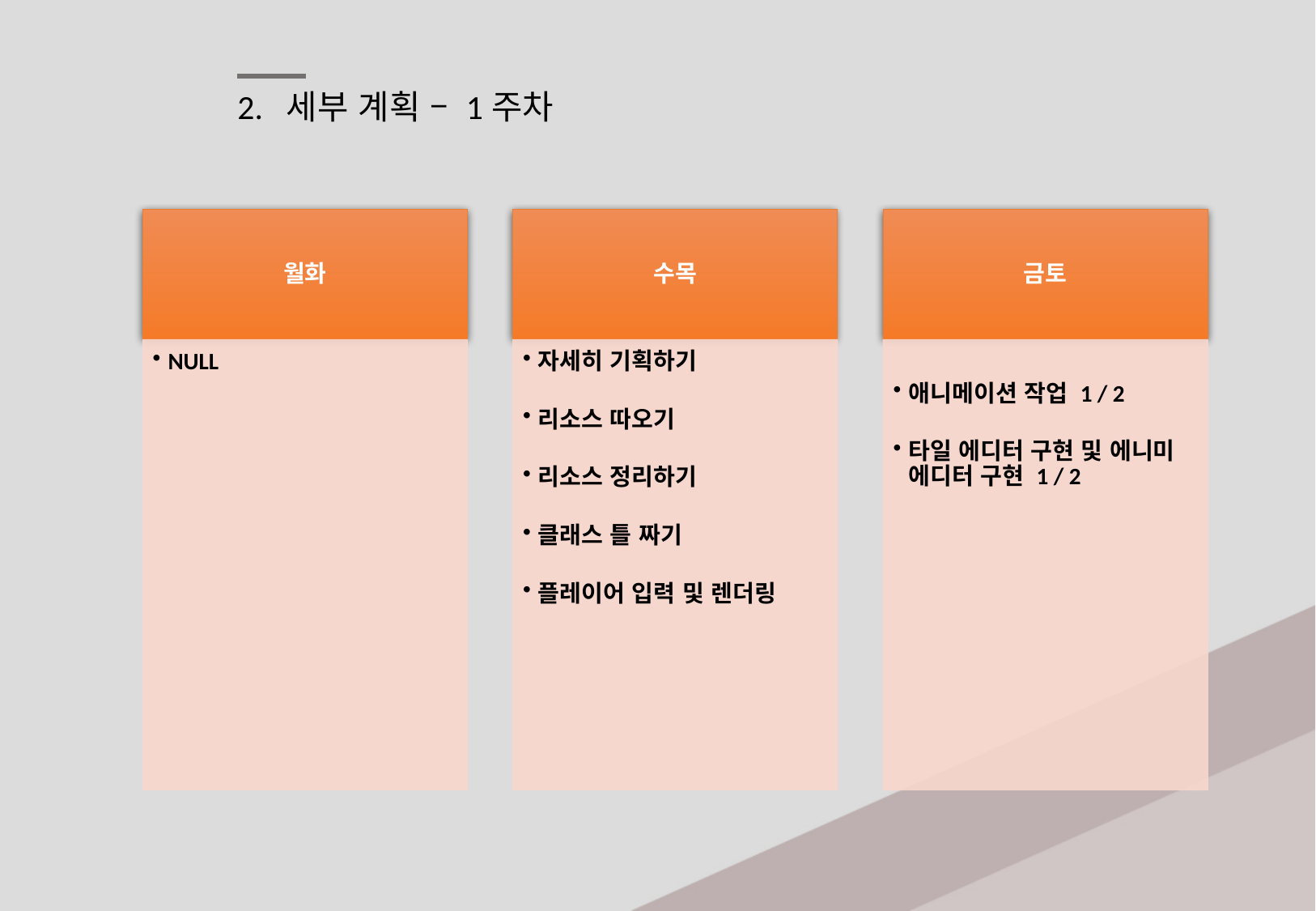

2.  세부 계획 – 1주차
월화
NULL
수목
자세히 기획하기

리소스 따오기

리소스 정리하기

클래스 틀 짜기

플레이어 입력 및 렌더링

금토

애니메이션 작업 1 / 2

타일 에디터 구현 및 에니미 에디터 구현 1 / 2